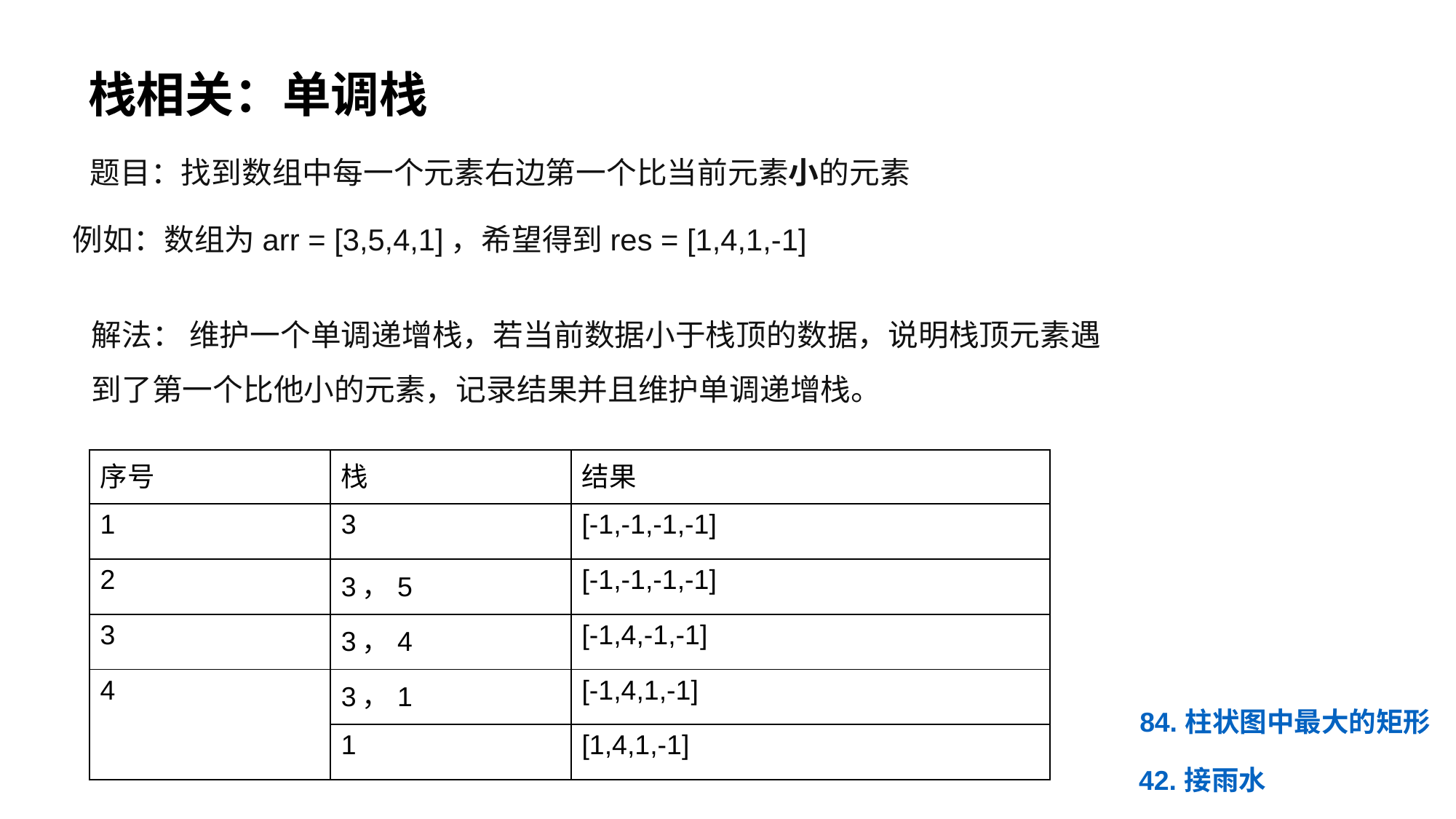

栈相关：单调栈
题目：找到数组中每一个元素右边第一个比当前元素小的元素
例如：数组为arr = [3,5,4,1]，希望得到res = [1,4,1,-1]
解法： 维护一个单调递增栈，若当前数据小于栈顶的数据，说明栈顶元素遇
到了第一个比他小的元素，记录结果并且维护单调递增栈。
| 序号 | 栈 | 结果 |
| --- | --- | --- |
| 1 | 3 | [-1,-1,-1,-1] |
| 2 | 3，5 | [-1,-1,-1,-1] |
| 3 | 3，4 | [-1,4,-1,-1] |
| 4 | 3，1 | [-1,4,1,-1] |
|  | 1 | [1,4,1,-1] |
84. 柱状图中最大的矩形
42. 接雨水